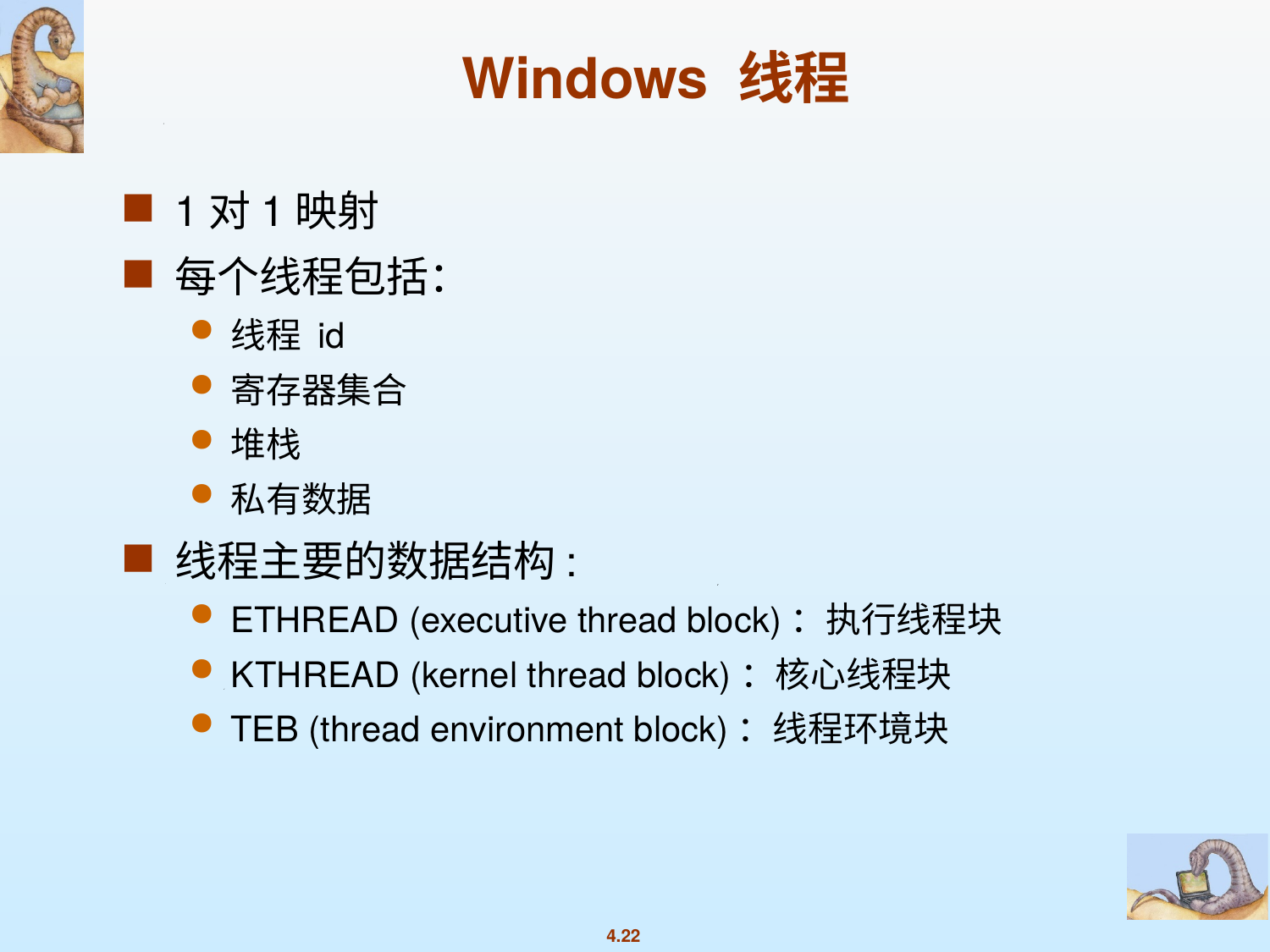

# Windows 线程
1对1映射
每个线程包括：
线程 id
寄存器集合
堆栈
私有数据
线程主要的数据结构:
ETHREAD (executive thread block)：执行线程块
KTHREAD (kernel thread block)：核心线程块
TEB (thread environment block)：线程环境块